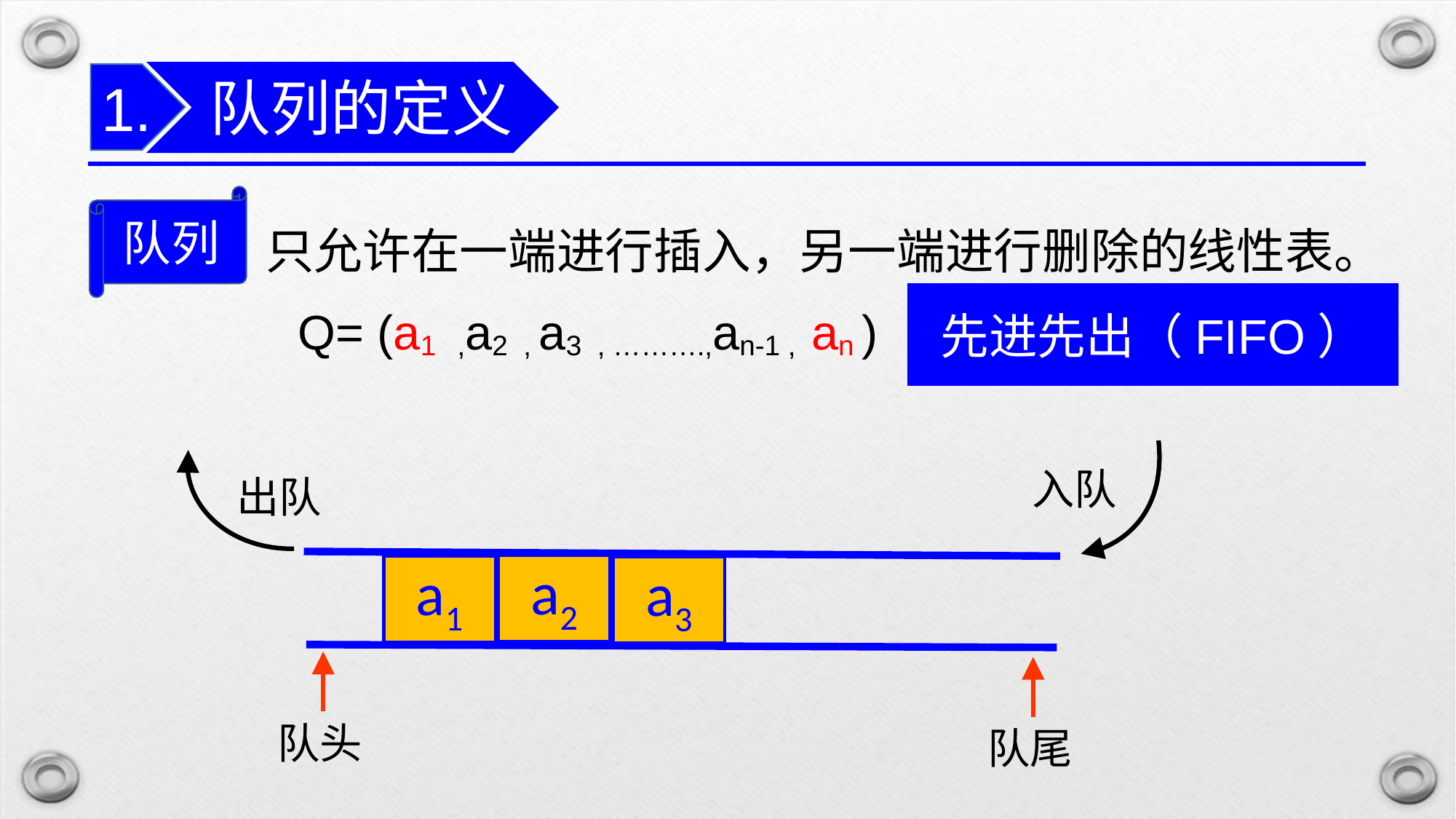

队列的定义

1.
队列
只允许在一端进行插入，另一端进行删除的线性表。

先进先出（FIFO）
 Q= (a1  ,a2  , a3  , ……….,an-1 ,  an )

入队

出队
a2
a1
a3
队头
队尾